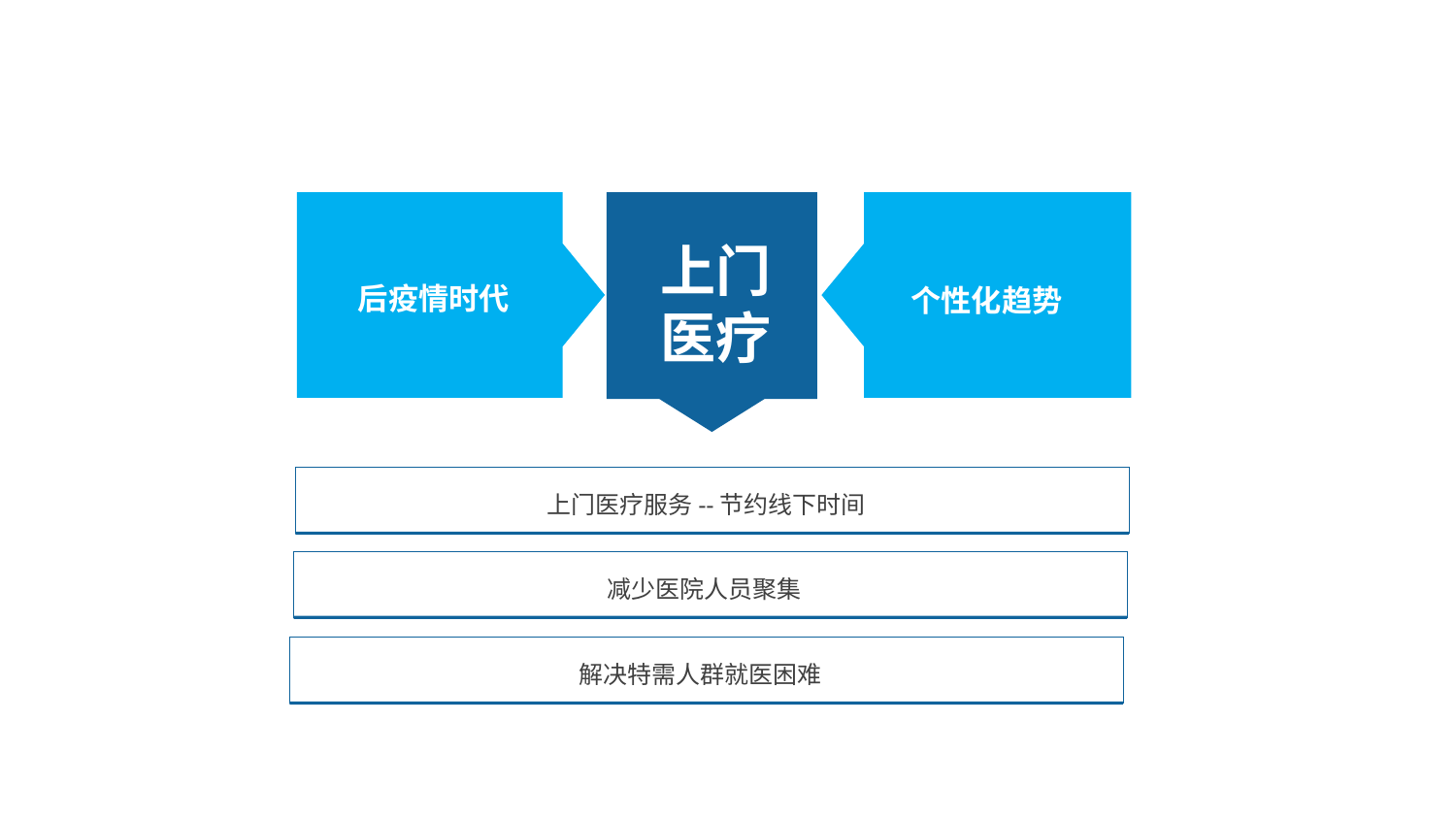

后疫情时代

上门医疗

个性化趋势

上门医疗服务--节约线下时间

减少医院人员聚集

解决特需人群就医困难